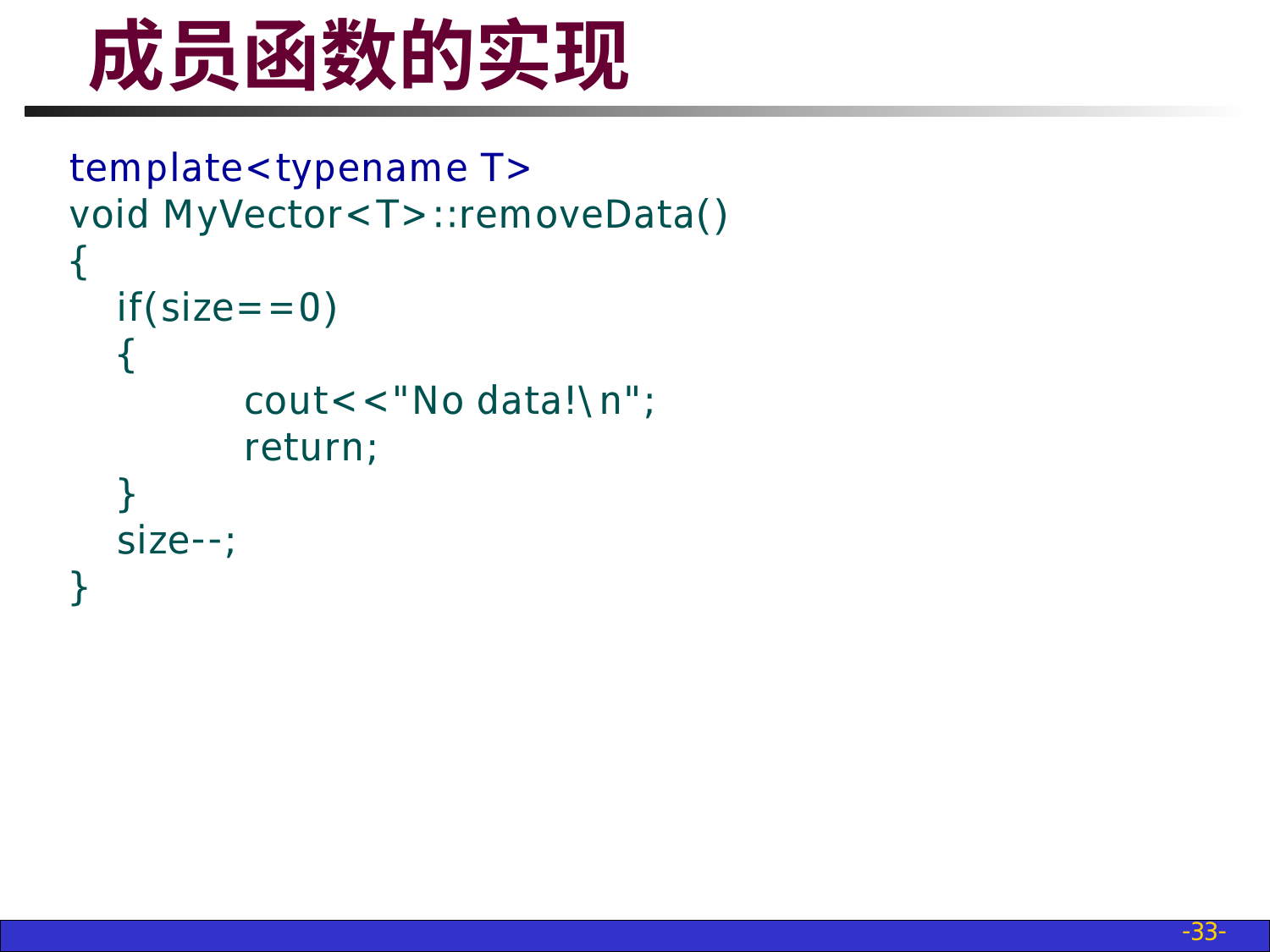

# 成员函数的实现
template<typename T>
void MyVector<T>::removeData()
{
	if(size==0)
	{
		cout<<"No data!\n";
		return;
	}
	size--;
}
-33-